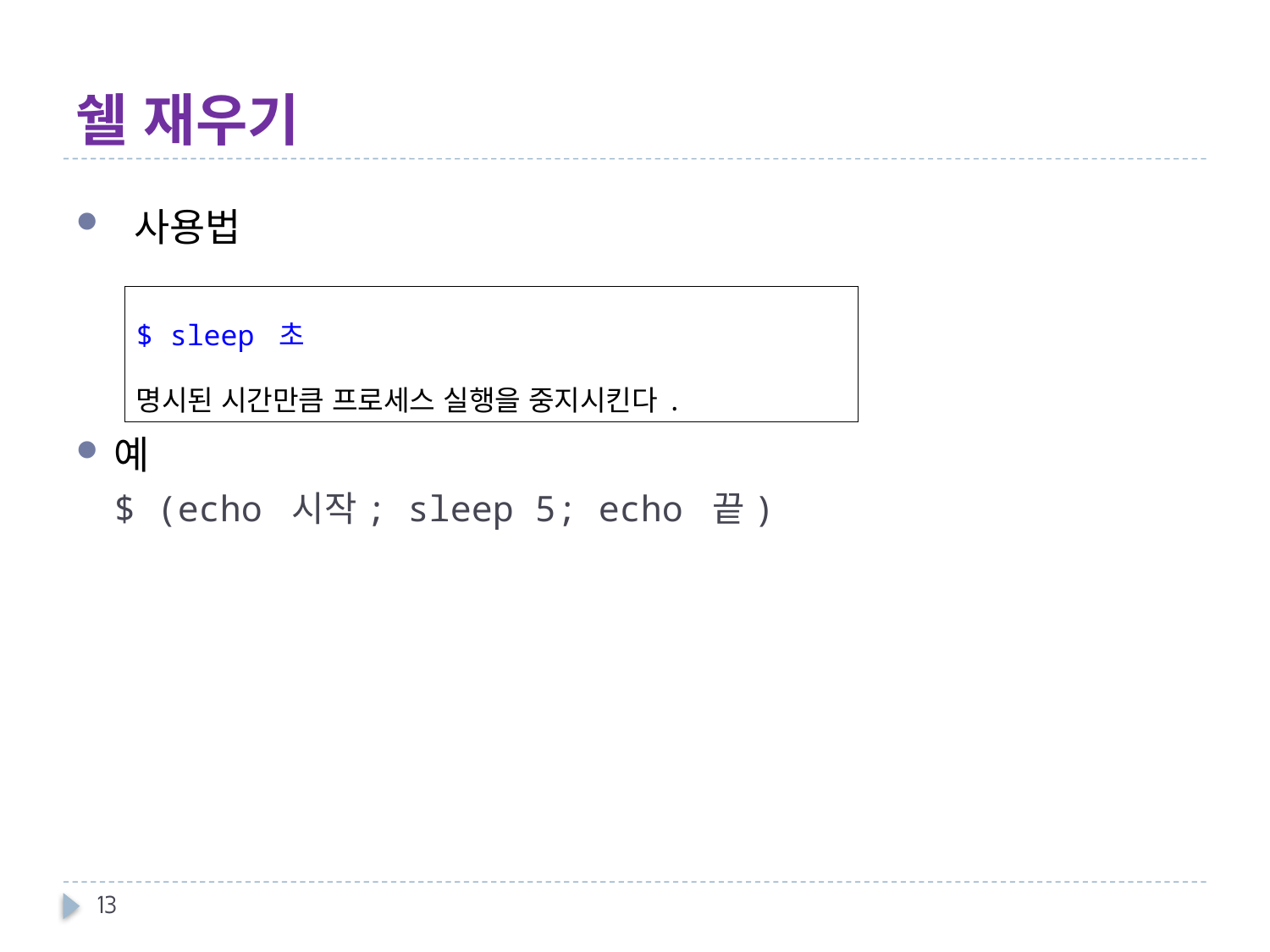

# 쉘 재우기
 사용법

예
$ (echo 시작; sleep 5; echo 끝)

| $ sleep 초 명시된 시간만큼 프로세스 실행을 중지시킨다. |
| --- |
13